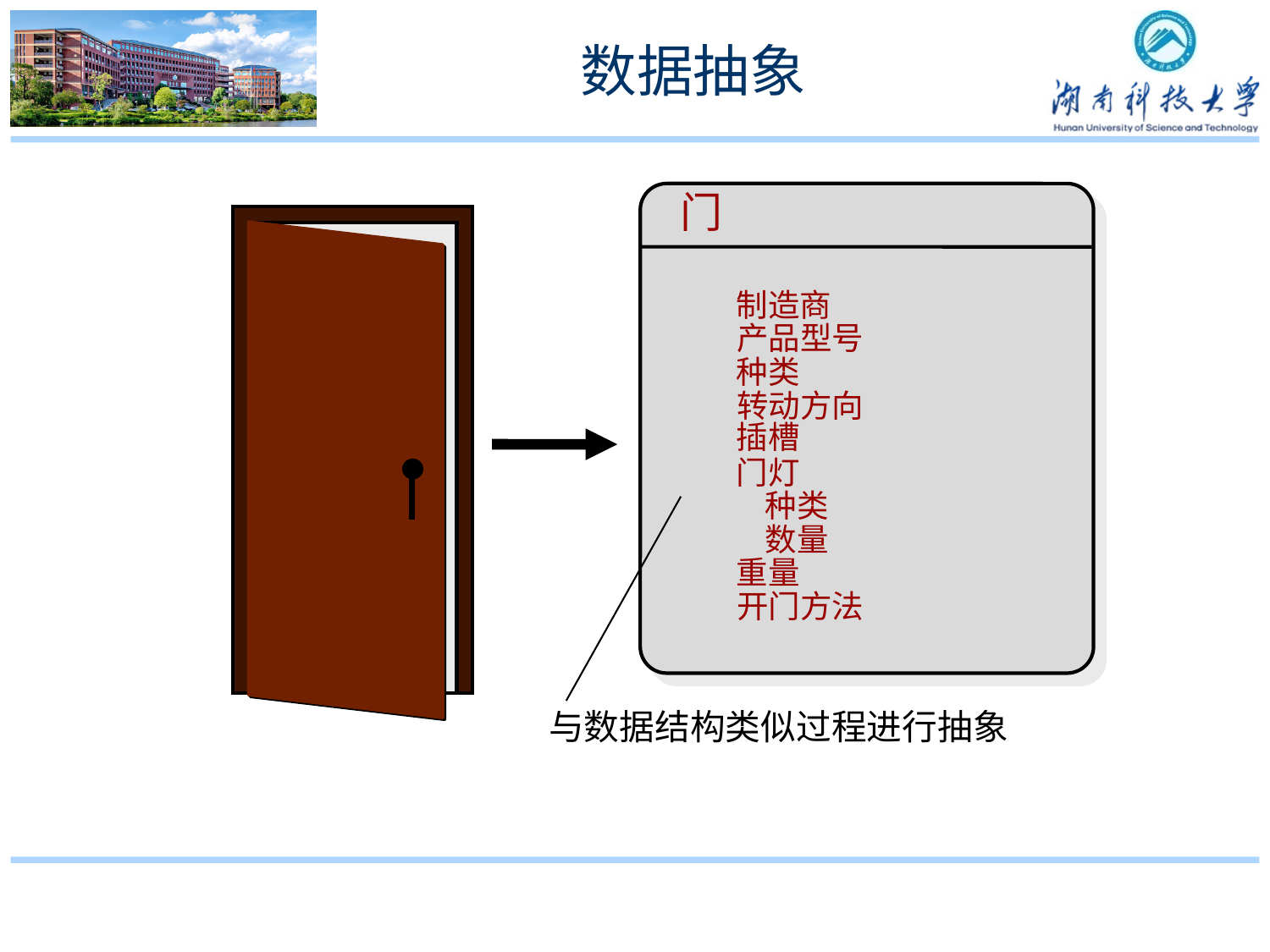

# 数据抽象
门

制造商
产品型号
种类
转动方向
插槽

门灯

   种类

   数量

重量
开门方法
与数据结构类似过程进行抽象
9